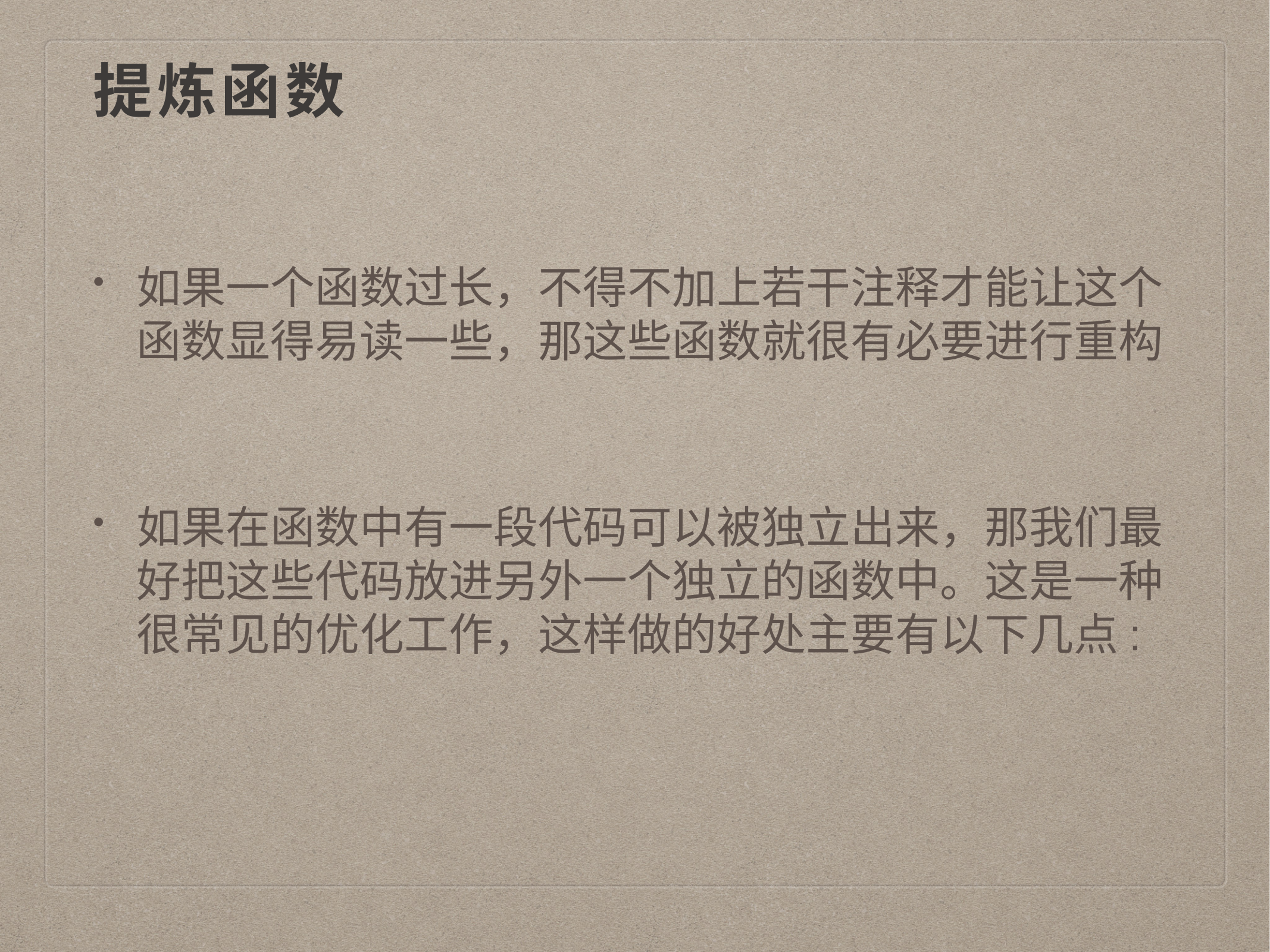

# 提炼函数
如果一个函数过长，不得不加上若干注释才能让这个函数显得易读一些，那这些函数就很有必要进行重构

如果在函数中有一段代码可以被独立出来，那我们最好把这些代码放进另外一个独立的函数中。这是一种很常见的优化工作，这样做的好处主要有以下几点: